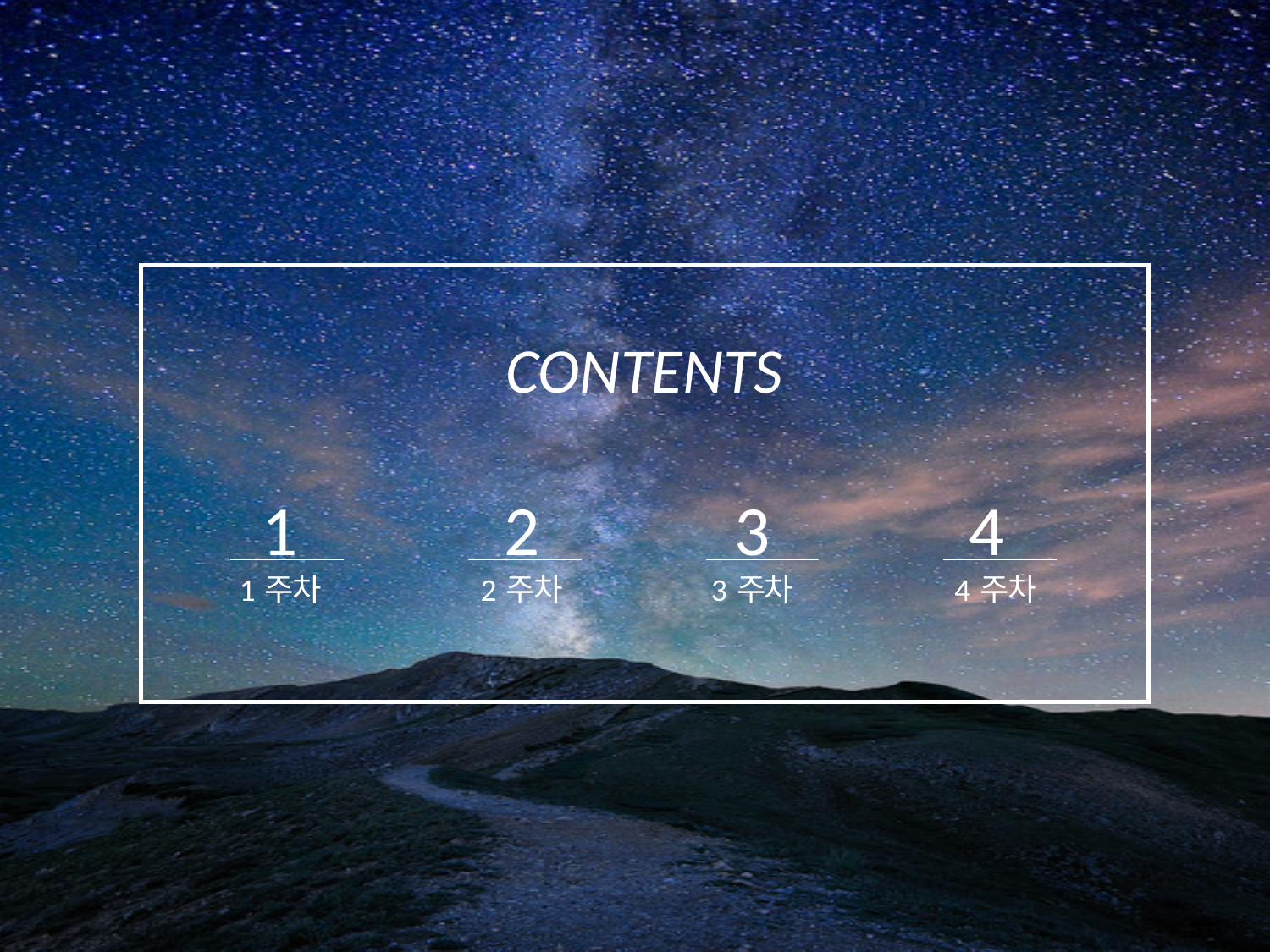

CONTENTS
1
1 주 차
3
3 주 차
4
 4 주 차
2
2 주 차